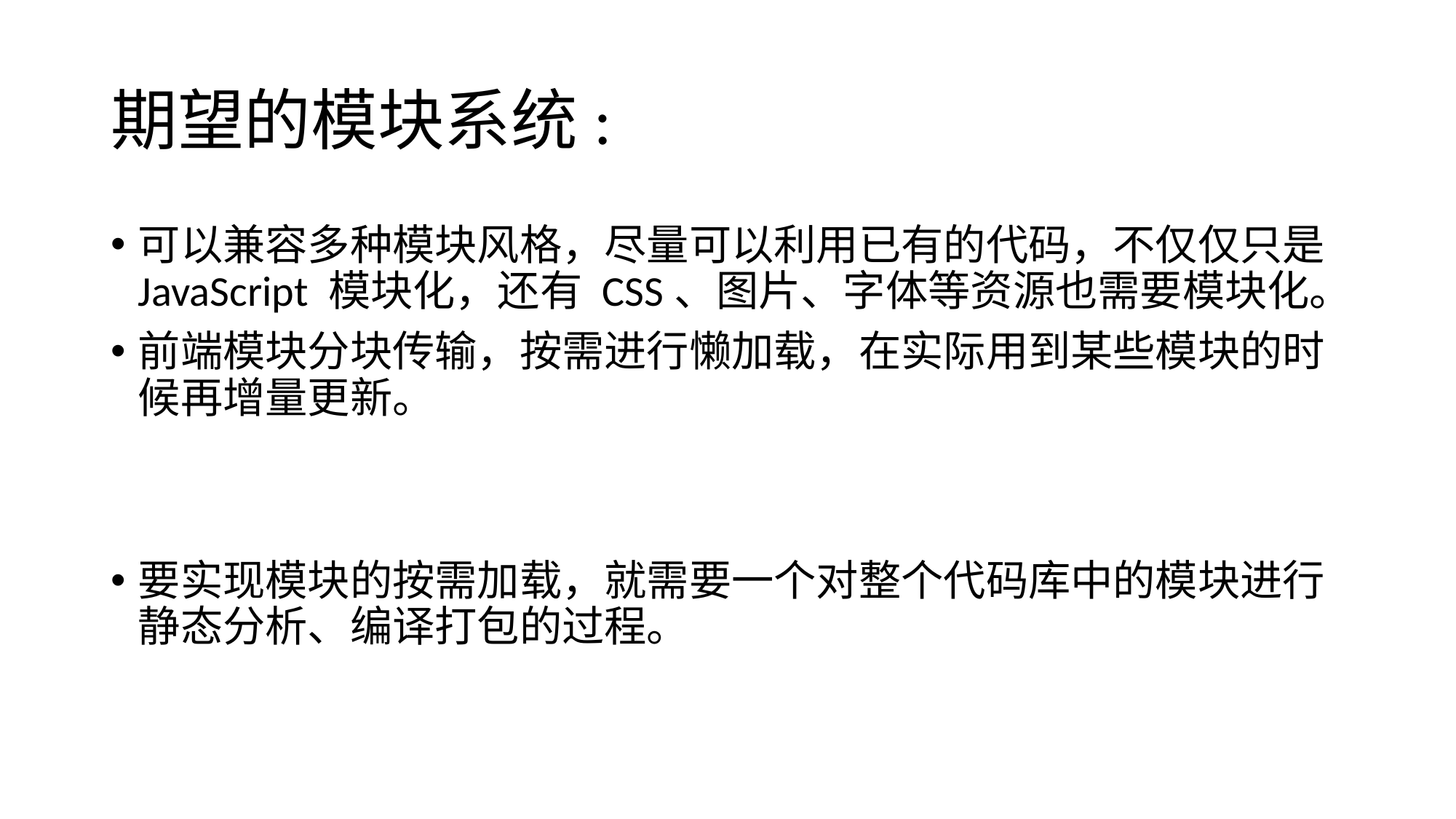

# 期望的模块系统:
可以兼容多种模块风格，尽量可以利用已有的代码，不仅仅只是 JavaScript 模块化，还有 CSS、图片、字体等资源也需要模块化。
前端模块分块传输，按需进行懒加载，在实际用到某些模块的时候再增量更新。

要实现模块的按需加载，就需要一个对整个代码库中的模块进行静态分析、编译打包的过程。